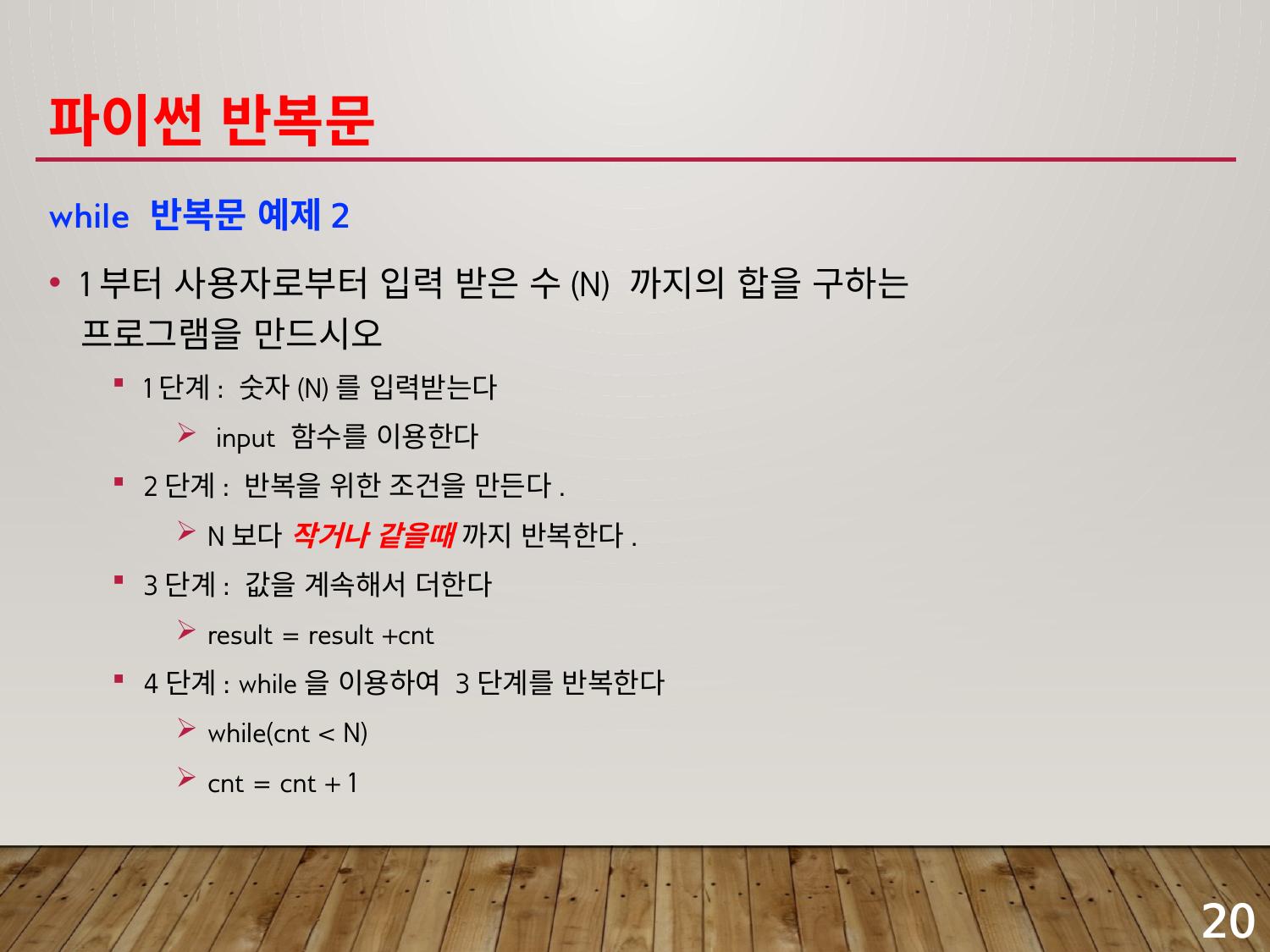

# 파이썬 반복문
while 반복문 예제2
1부터 사용자로부터 입력 받은 수(N) 까지의 합을 구하는
프로그램을 만드시오
1단계: 숫자(N)를 입력받는다
 input 함수를 이용한다
2단계: 반복을 위한 조건을 만든다.
N보다 작거나 같을때 까지 반복한다.
3단계: 값을 계속해서 더한다
result = result +cnt
4단계: while을 이용하여 3단계를 반복한다
while(cnt < N)
cnt = cnt + 1